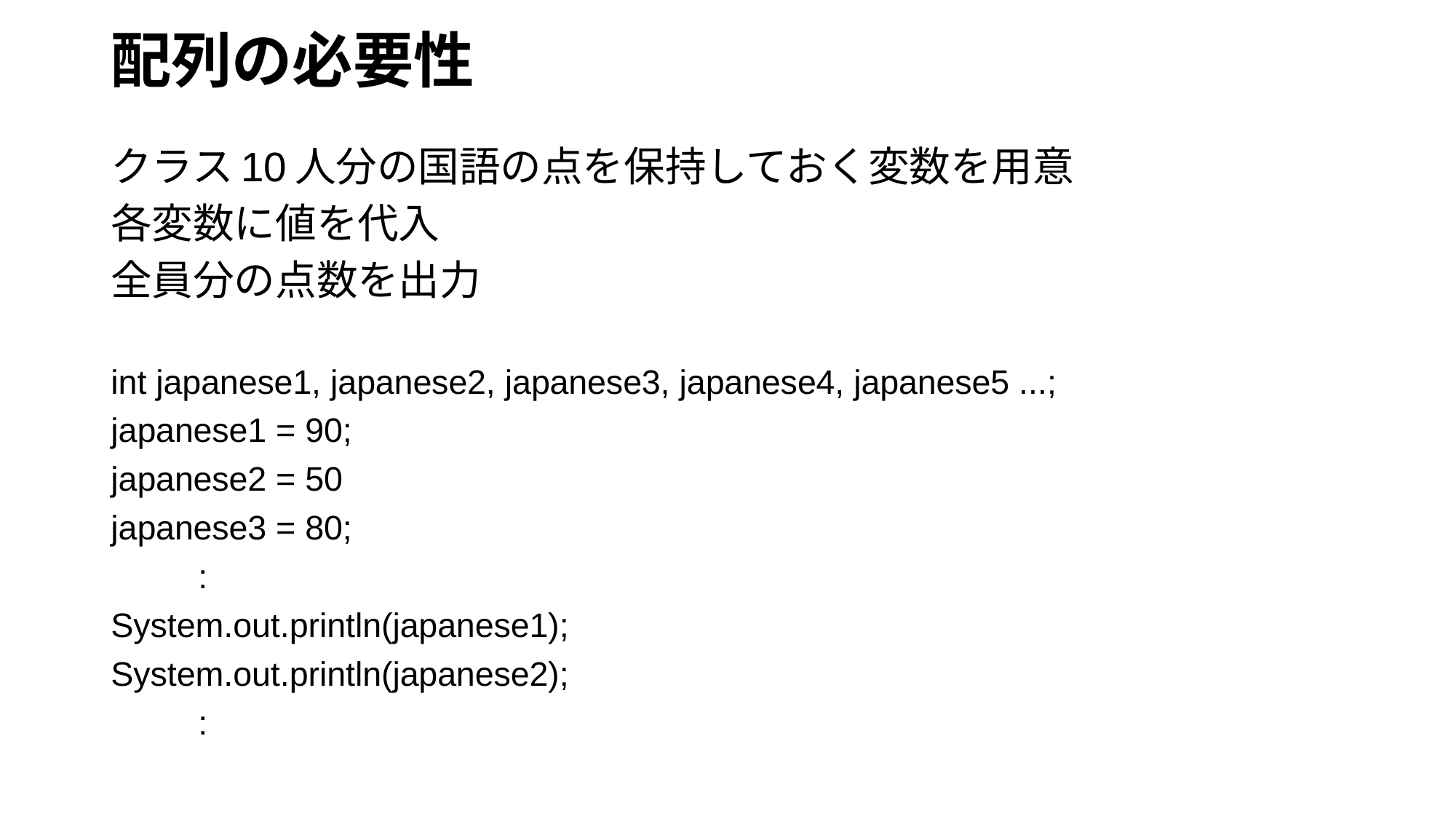

# 配列の必要性
クラス10人分の国語の点を保持しておく変数を用意
各変数に値を代入
全員分の点数を出力

int japanese1, japanese2, japanese3, japanese4, japanese5 ...;
japanese1 = 90;
japanese2 = 50
japanese3 = 80;
	:
System.out.println(japanese1);
System.out.println(japanese2);
	: